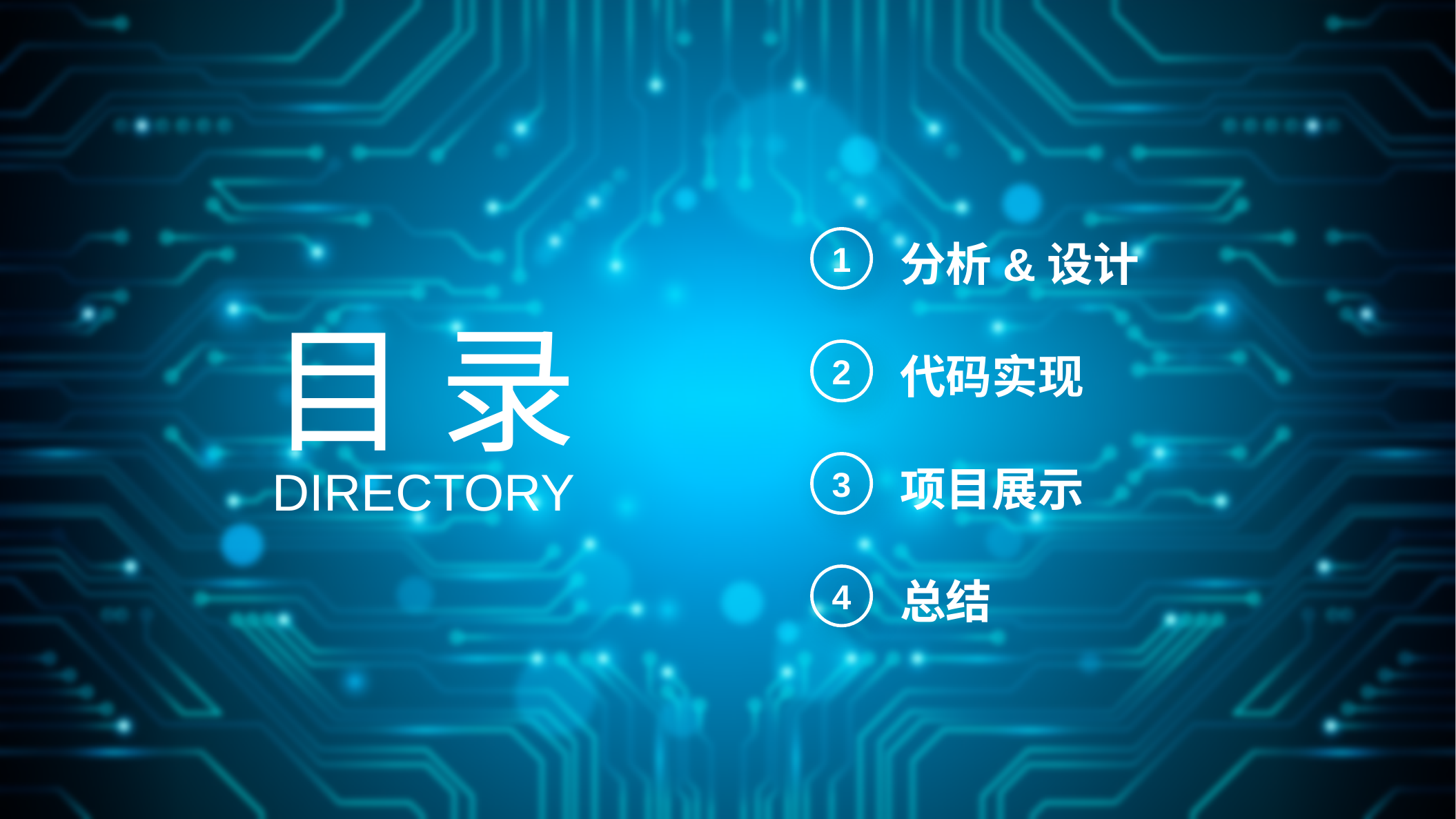

1
分析&设计
目 录
2
代码实现
3
DIRECTORY
项目展示
4
总结